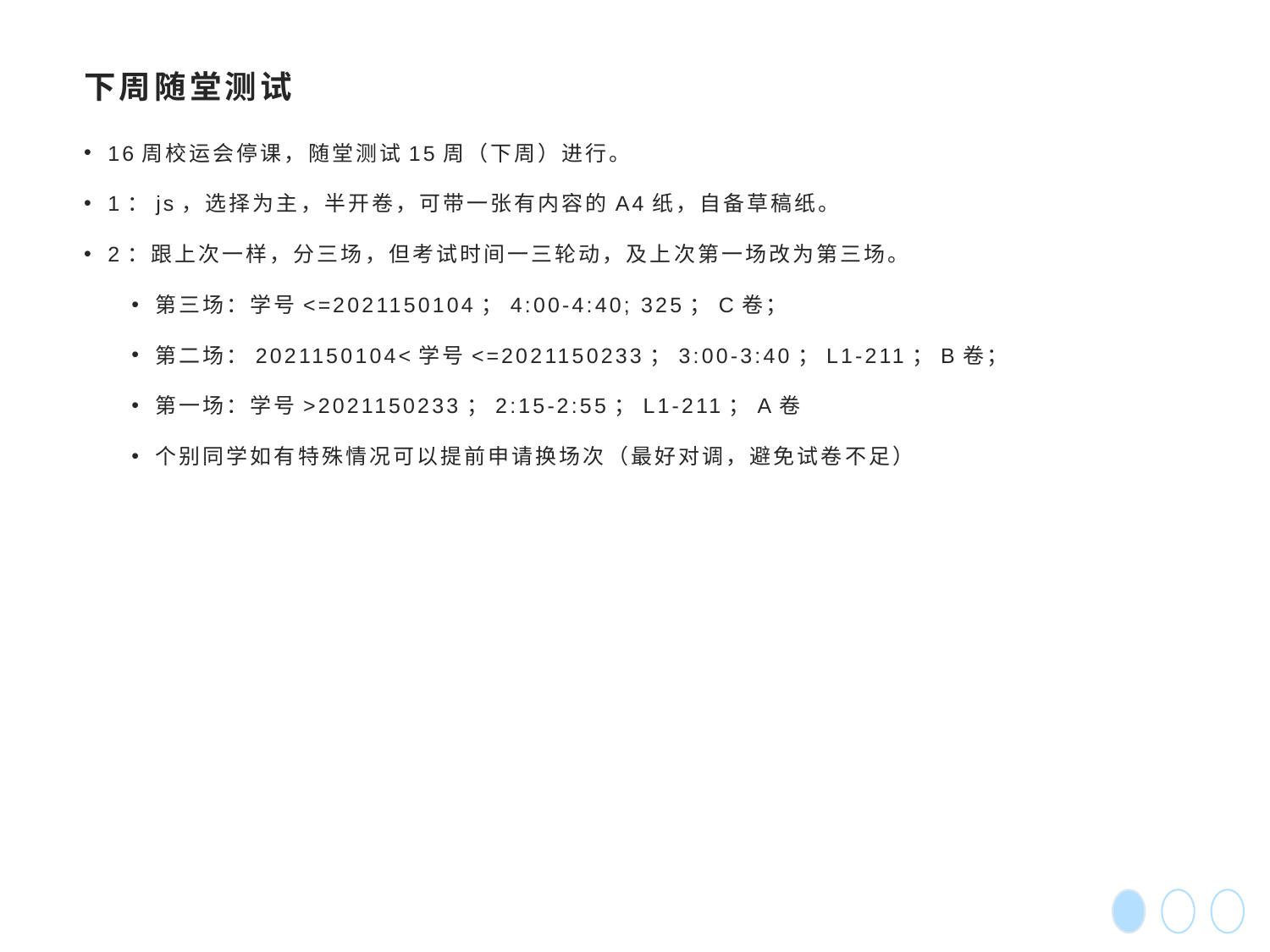

# 下周随堂测试
16周校运会停课，随堂测试15周（下周）进行。
1：js，选择为主，半开卷，可带一张有内容的A4纸，自备草稿纸。
2：跟上次一样，分三场，但考试时间一三轮动，及上次第一场改为第三场。
第三场：学号<=2021150104；4:00-4:40; 325；C卷；
第二场：2021150104<学号<=2021150233；3:00-3:40；L1-211；B卷；
第一场：学号>2021150233；2:15-2:55；L1-211；A卷
个别同学如有特殊情况可以提前申请换场次（最好对调，避免试卷不足）